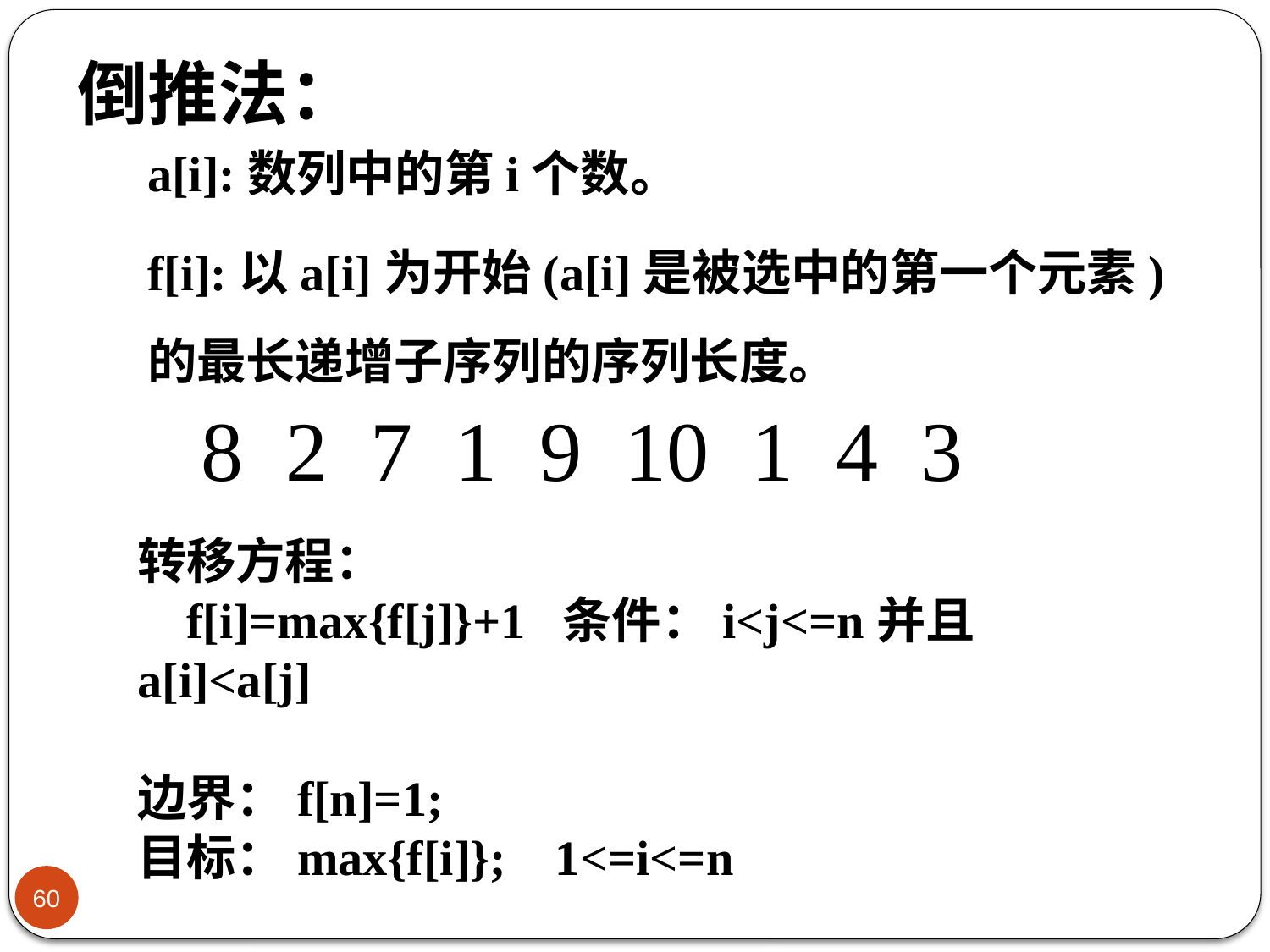

# 倒推法：
a[i]:数列中的第i个数。
f[i]:以a[i]为开始(a[i]是被选中的第一个元素)的最长递增子序列的序列长度。
8  2  7  1  9  10  1  4  3
转移方程：
    f[i]=max{f[j]}+1  条件：i<j<=n并且a[i]<a[j]

边界：f[n]=1;
目标：max{f[i]};    1<=i<=n
60